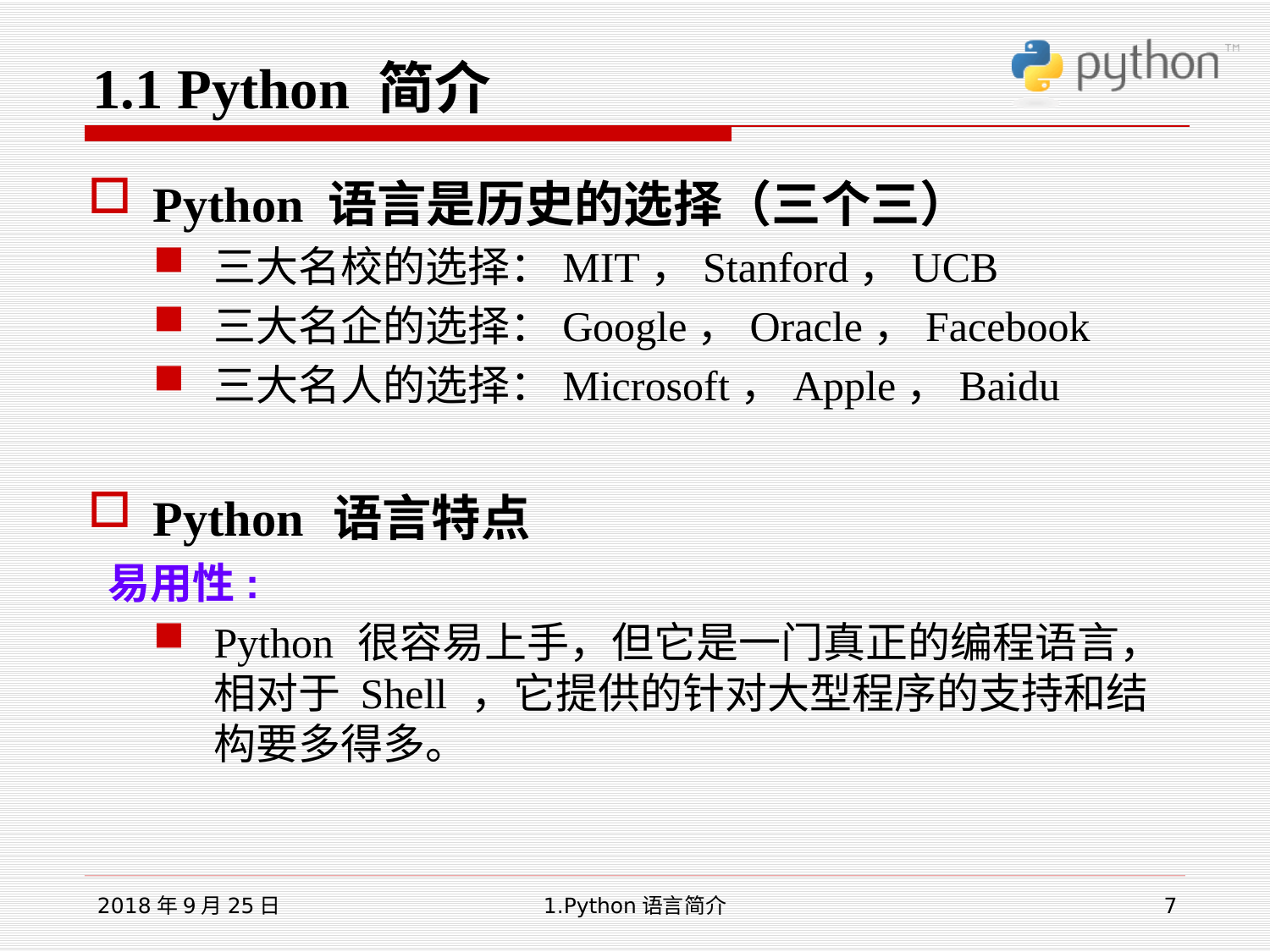

# 1.1 Python 简介
Python 语言是历史的选择（三个三）
三大名校的选择：MIT，Stanford，UCB
三大名企的选择：Google，Oracle，Facebook
三大名人的选择：Microsoft，Apple，Baidu

Python 语言特点
 易用性:
Python 很容易上手，但它是一门真正的编程语言，相对于 Shell ，它提供的针对大型程序的支持和结构要多得多。

2018年9月25日
1.Python语言简介
7